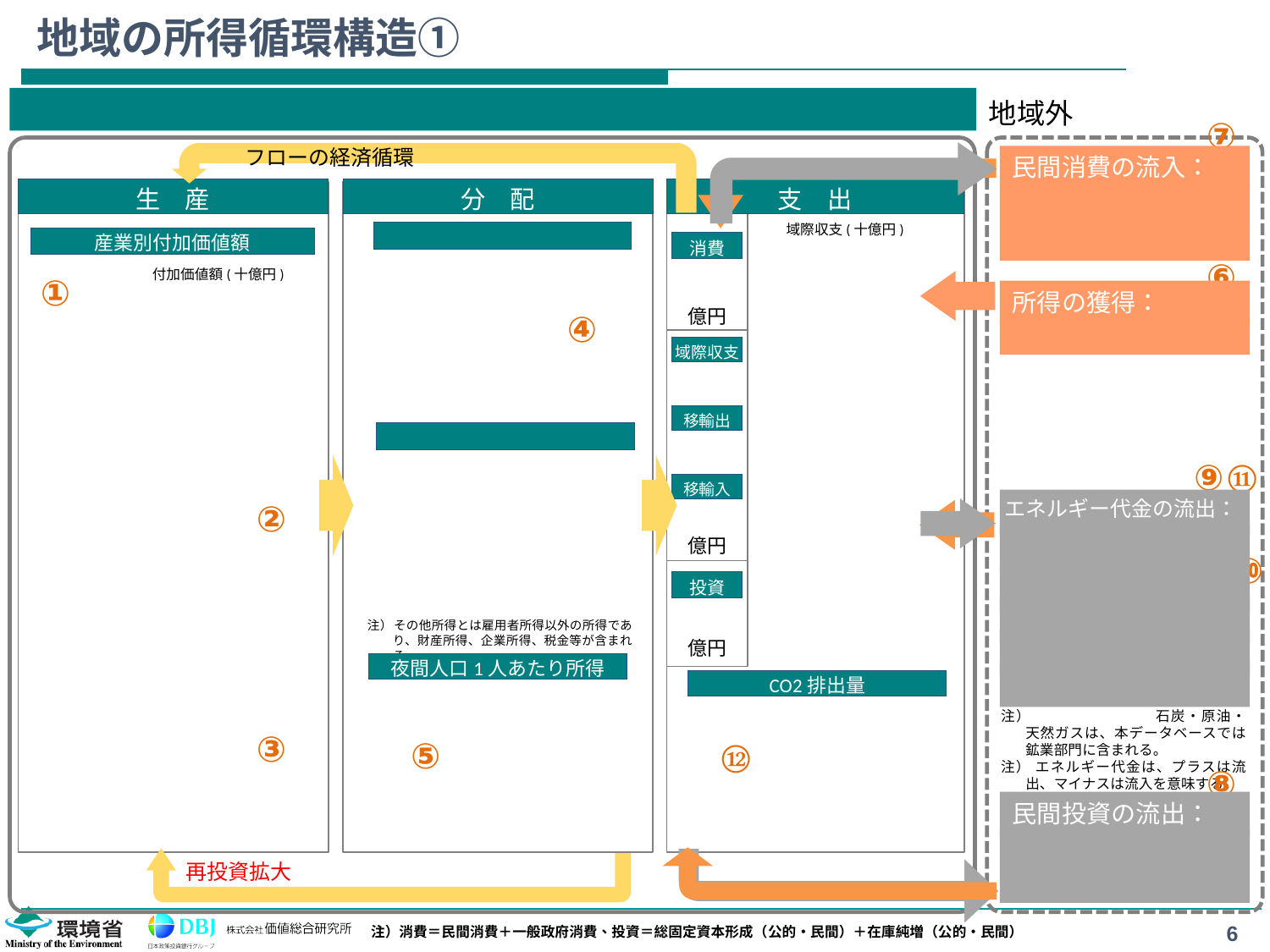

# 地域の所得循環構造①

地域外
⑦

フローの経済循環

民間消費の流入：
生　産
分　配
支　出

域際収支(十億円)

産業別付加価値額
消費
⑥
付加価値額(十億円)
①

所得の獲得：

億円
④

域際収支

移輸出

⑨
⑪

移輸入
エネルギー代金の流出：
②

億円
⑩

投資

注）	その他所得とは雇用者所得以外の所得であり、財産所得、企業所得、税金等が含まれる。

億円
夜間人口1人あたり所得

CO2排出量
注）	石炭・原油・天然ガスは、本データベースでは鉱業部門に含まれる。
注） エネルギー代金は、プラスは流出、マイナスは流入を意味する。

③
⑤
⑫
⑧
民間投資の流出：

再投資拡大

6
注）消費＝民間消費＋一般政府消費、投資＝総固定資本形成（公的・民間）＋在庫純増（公的・民間）